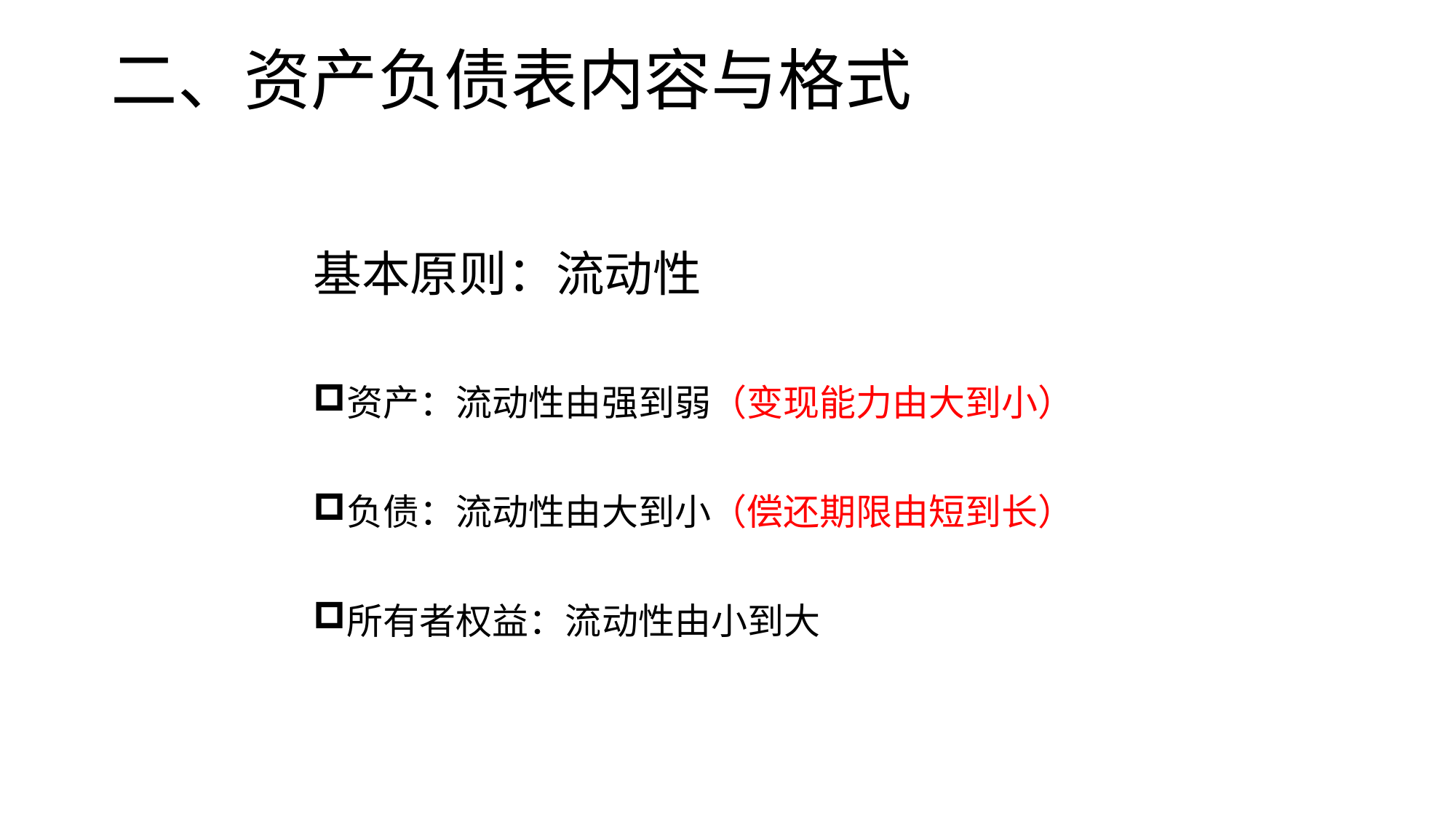

# 二、资产负债表内容与格式

基本原则：流动性

资产：流动性由强到弱（变现能力由大到小）

负债：流动性由大到小（偿还期限由短到长）

所有者权益：流动性由小到大